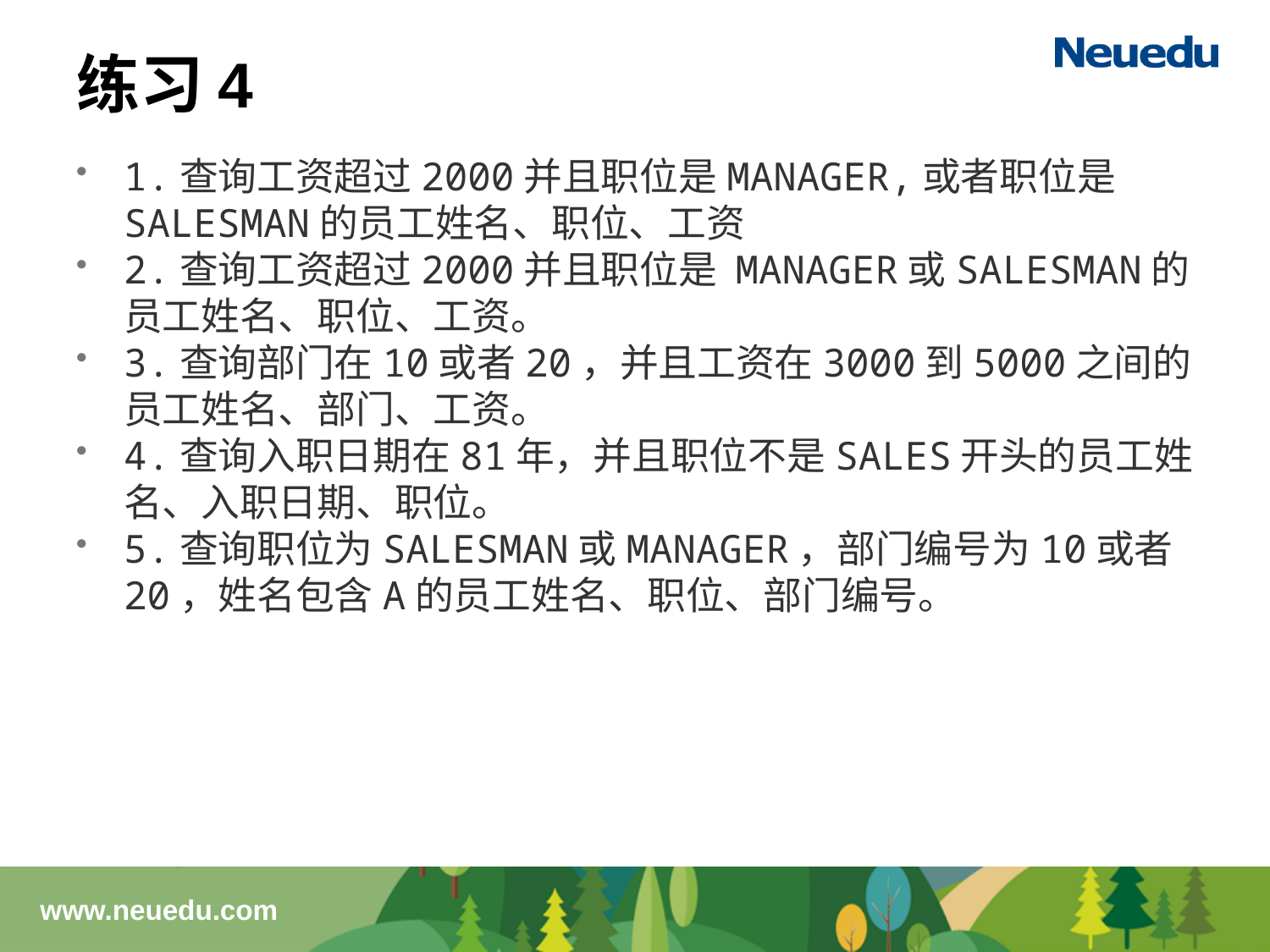

# 练习4
1.查询工资超过2000并且职位是MANAGER,或者职位是SALESMAN的员工姓名、职位、工资
2.查询工资超过2000并且职位是 MANAGER或SALESMAN的员工姓名、职位、工资。
3.查询部门在10或者20，并且工资在3000到5000之间的员工姓名、部门、工资。
4.查询入职日期在81年，并且职位不是SALES开头的员工姓名、入职日期、职位。
5.查询职位为SALESMAN或MANAGER，部门编号为10或者20，姓名包含A的员工姓名、职位、部门编号。